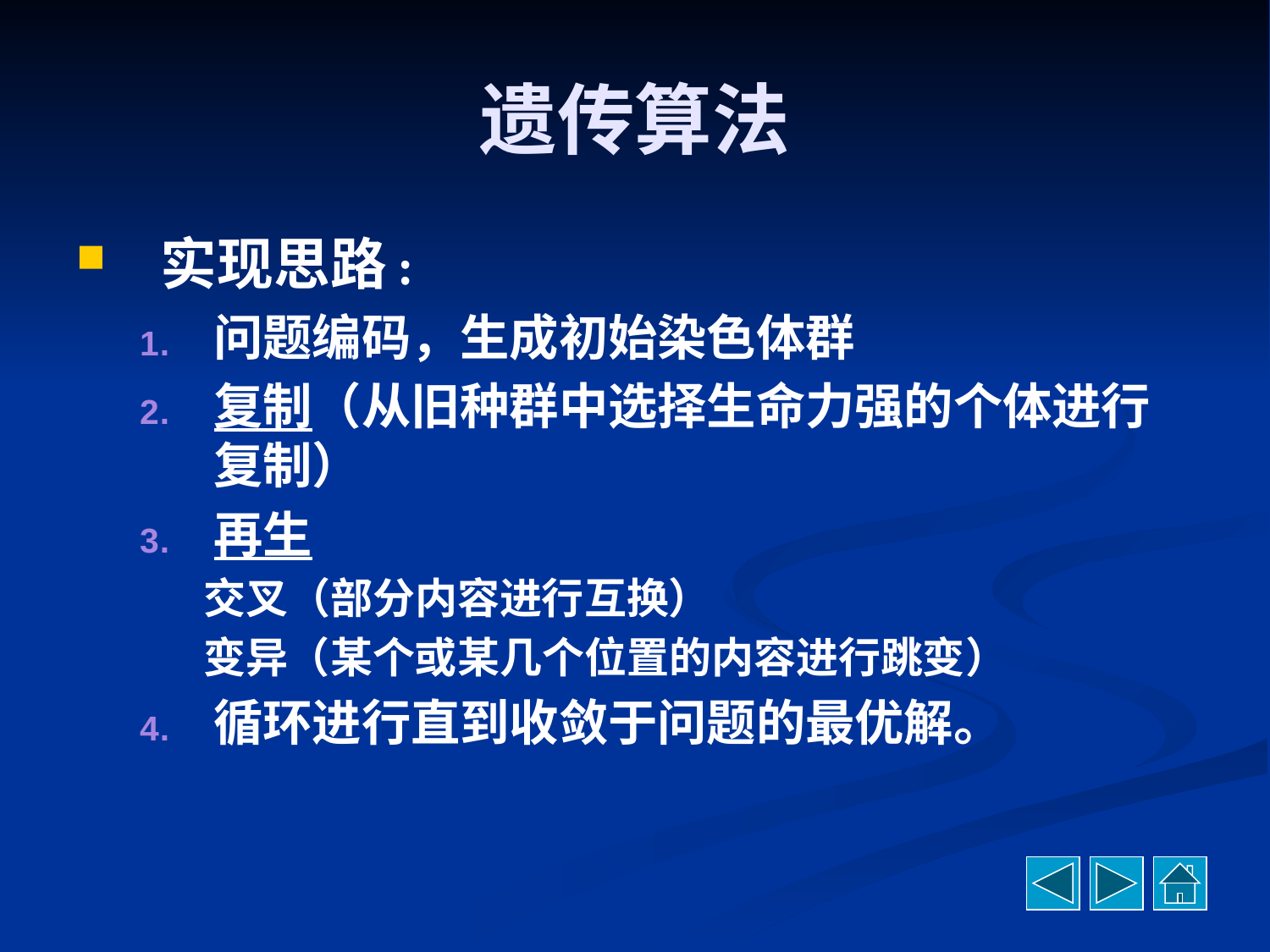

# 遗传算法
实现思路:
问题编码，生成初始染色体群
复制（从旧种群中选择生命力强的个体进行复制）
再生
交叉（部分内容进行互换）
变异（某个或某几个位置的内容进行跳变）
循环进行直到收敛于问题的最优解。